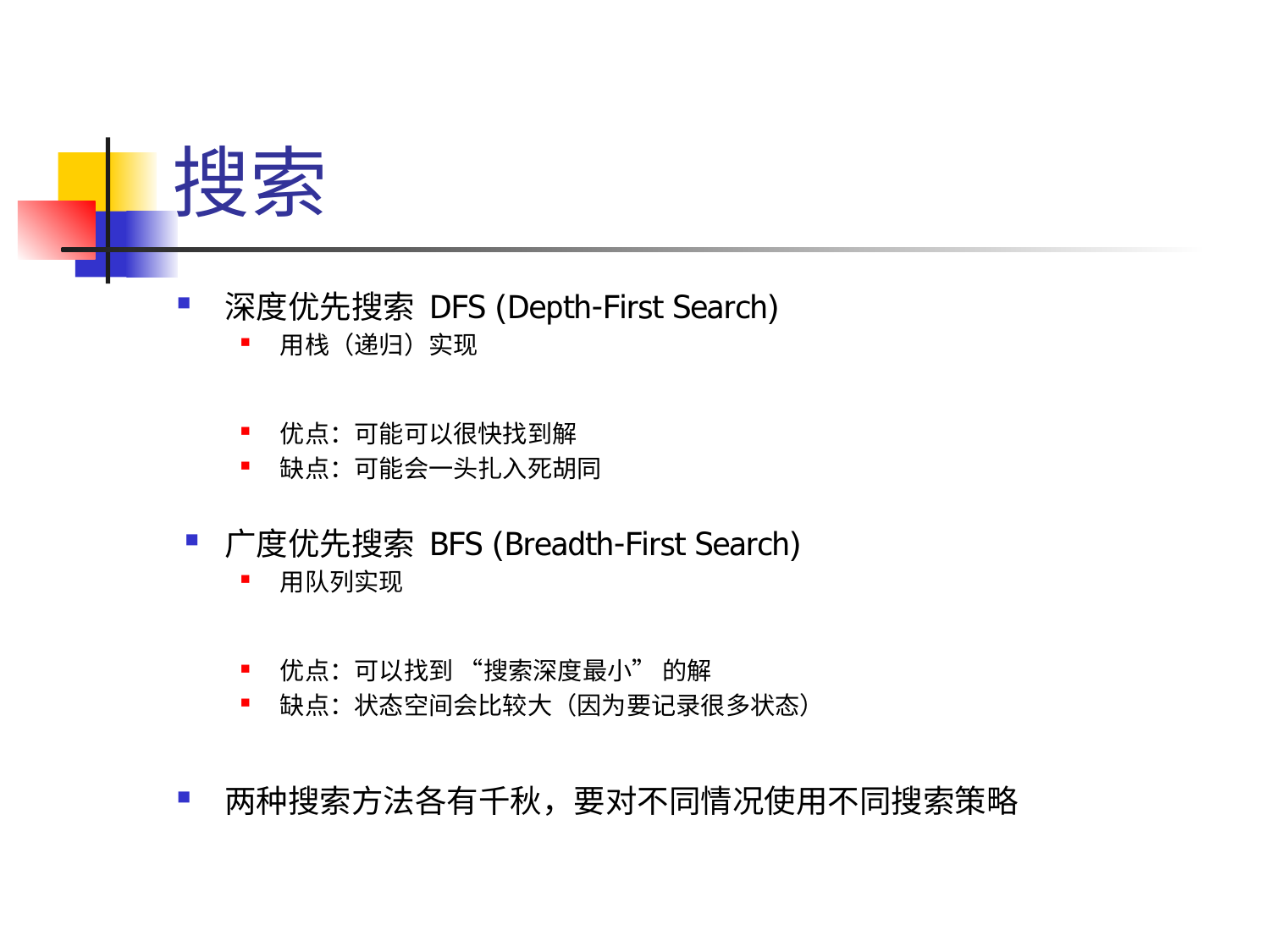

# 搜索
深度优先搜索 DFS (Depth-First Search)
用栈（递归）实现

优点：可能可以很快找到解
缺点：可能会一头扎入死胡同

广度优先搜索 BFS (Breadth-First Search)
用队列实现

优点：可以找到 “搜索深度最小” 的解
缺点：状态空间会比较大（因为要记录很多状态）

两种搜索方法各有千秋，要对不同情况使用不同搜索策略